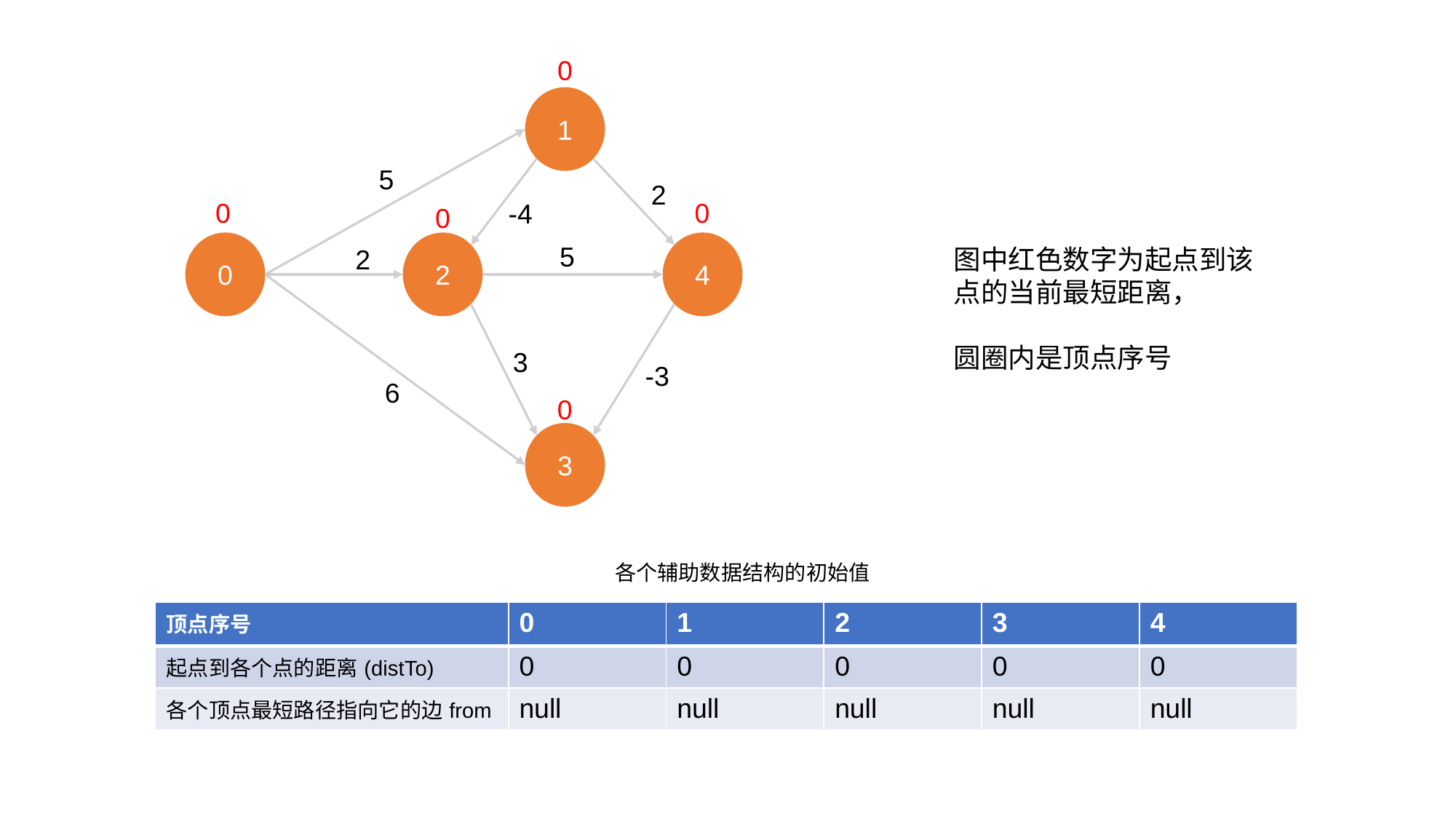

0
1
5
2
0
0
-4
0
4
2
0
5
2
3
-3
6
0
3
图中红色数字为起点到该点的当前最短距离，

圆圈内是顶点序号
各个辅助数据结构的初始值
| 顶点序号 | 0 | 1 | 2 | 3 | 4 |
| --- | --- | --- | --- | --- | --- |
| 起点到各个点的距离(distTo) | 0 | 0 | 0 | 0 | 0 |
| 各个顶点最短路径指向它的边from | null | null | null | null | null |